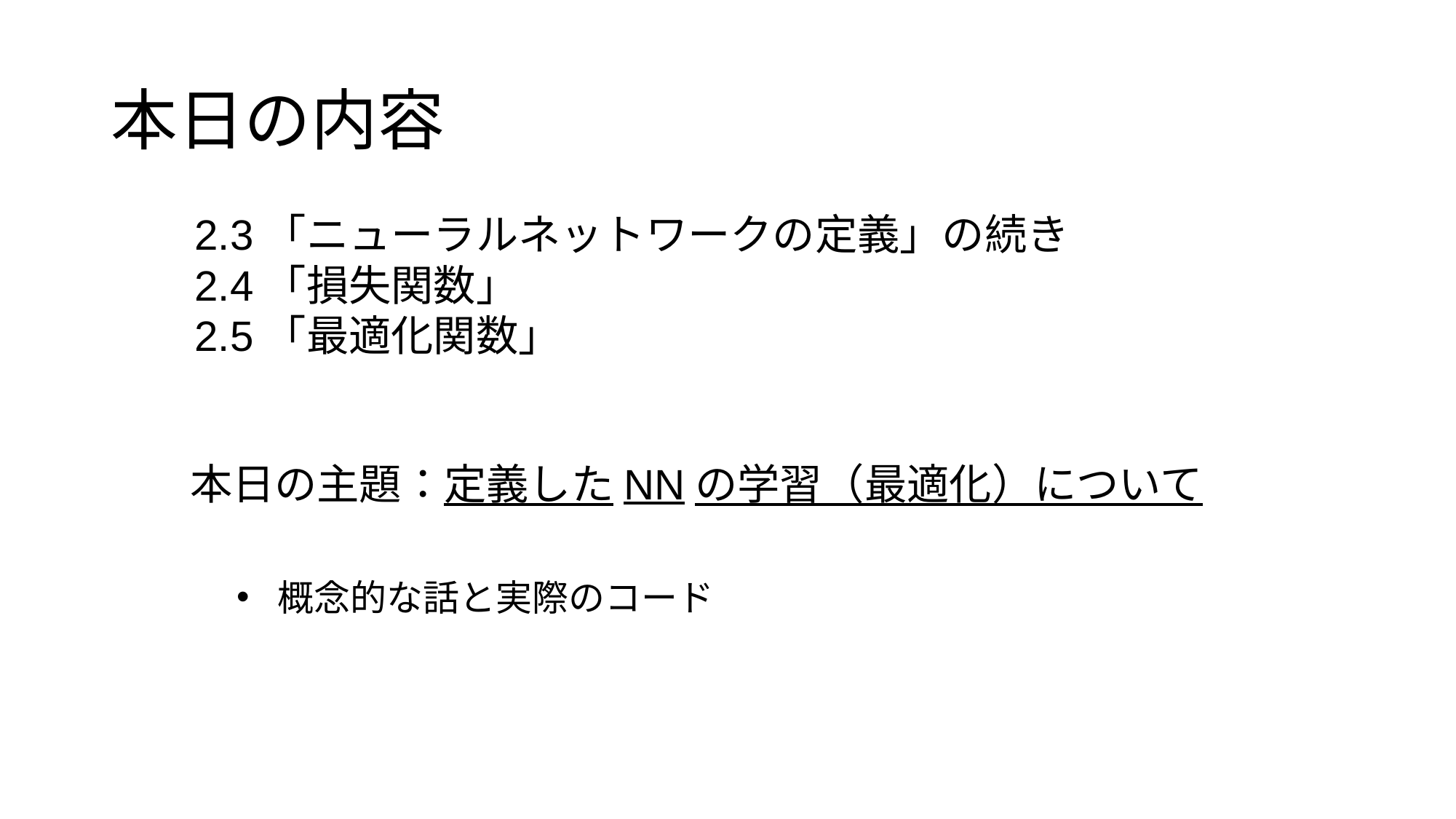

# 本日の内容
2.3「ニューラルネットワークの定義」の続き
2.4「損失関数」
2.5「最適化関数」
本日の主題：定義したNNの学習（最適化）について
概念的な話と実際のコード